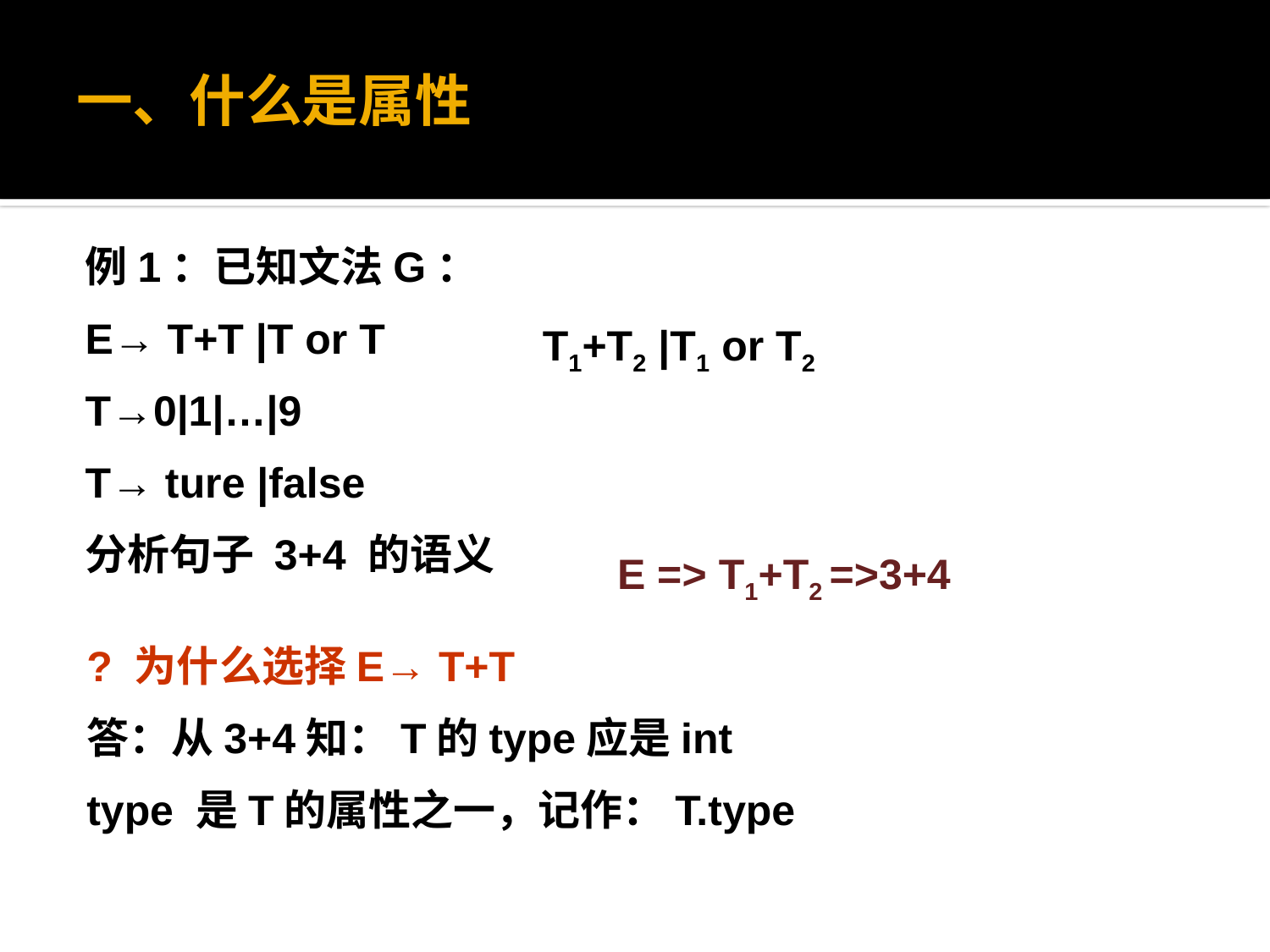

# 一、什么是属性
例1：已知文法G：
E→ T+T |T or T
T→0|1|…|9
T→ ture |false
分析句子 3+4 的语义
T1+T2 |T1 or T2
E => T1+T2 =>3+4
? 为什么选择E→ T+T
答：从3+4知：T的type应是int
type 是T的属性之一，记作：T.type